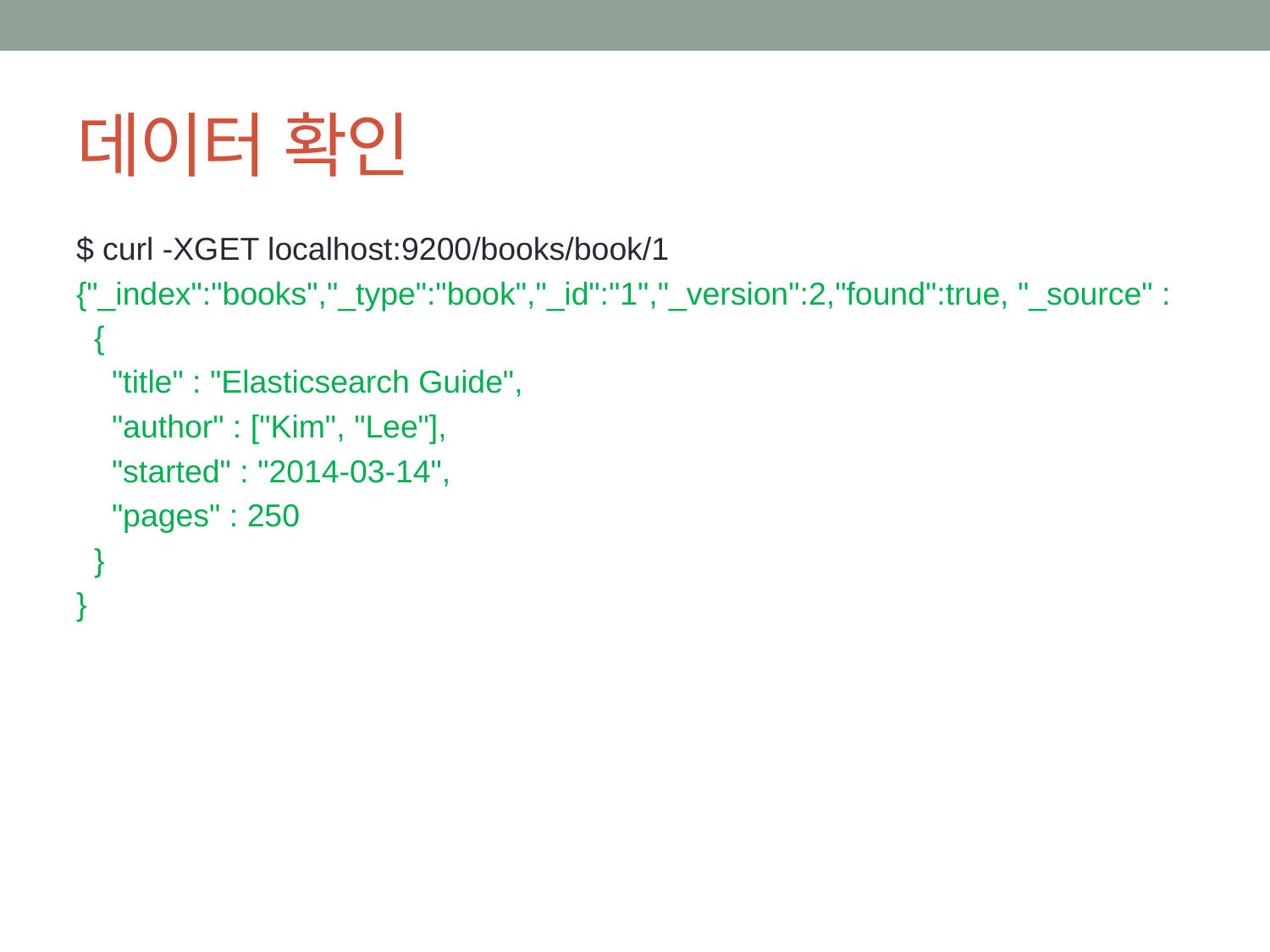

# 데이터 확인
$ curl -XGET localhost:9200/books/book/1
{"_index":"books","_type":"book","_id":"1","_version":2,"found":true, "_source" :
  {
    "title" : "Elasticsearch Guide",
    "author" : ["Kim", "Lee"],
    "started" : "2014-03-14",
    "pages" : 250
  }
}